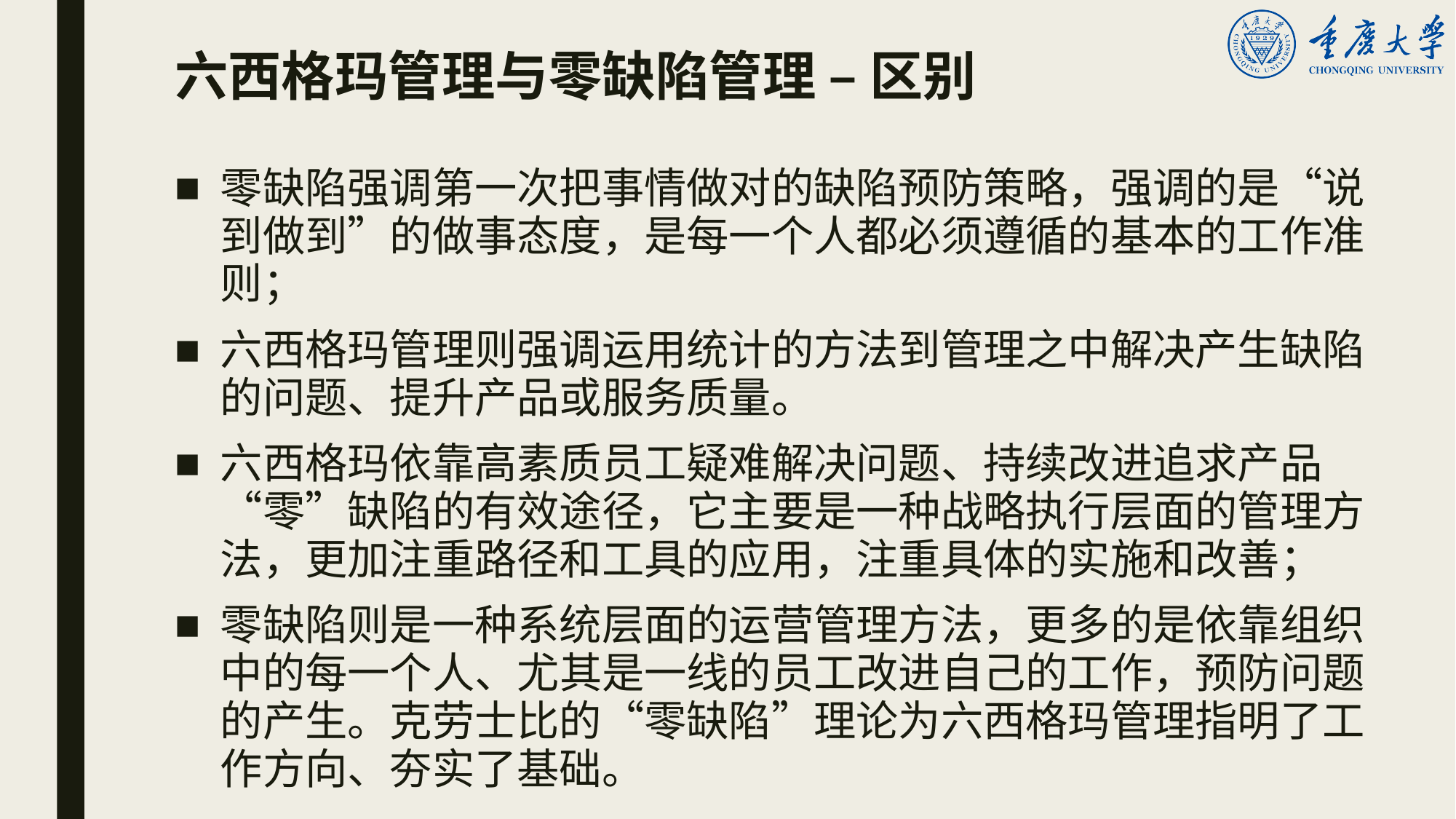

# 六西格玛管理与零缺陷管理 – 区别
零缺陷强调第一次把事情做对的缺陷预防策略，强调的是“说到做到”的做事态度，是每一个人都必须遵循的基本的工作准则；
六西格玛管理则强调运用统计的方法到管理之中解决产生缺陷的问题、提升产品或服务质量。
六西格玛依靠高素质员工疑难解决问题、持续改进追求产品“零”缺陷的有效途径，它主要是一种战略执行层面的管理方法，更加注重路径和工具的应用，注重具体的实施和改善；
零缺陷则是一种系统层面的运营管理方法，更多的是依靠组织中的每一个人、尤其是一线的员工改进自己的工作，预防问题的产生。克劳士比的“零缺陷”理论为六西格玛管理指明了工作方向、夯实了基础。